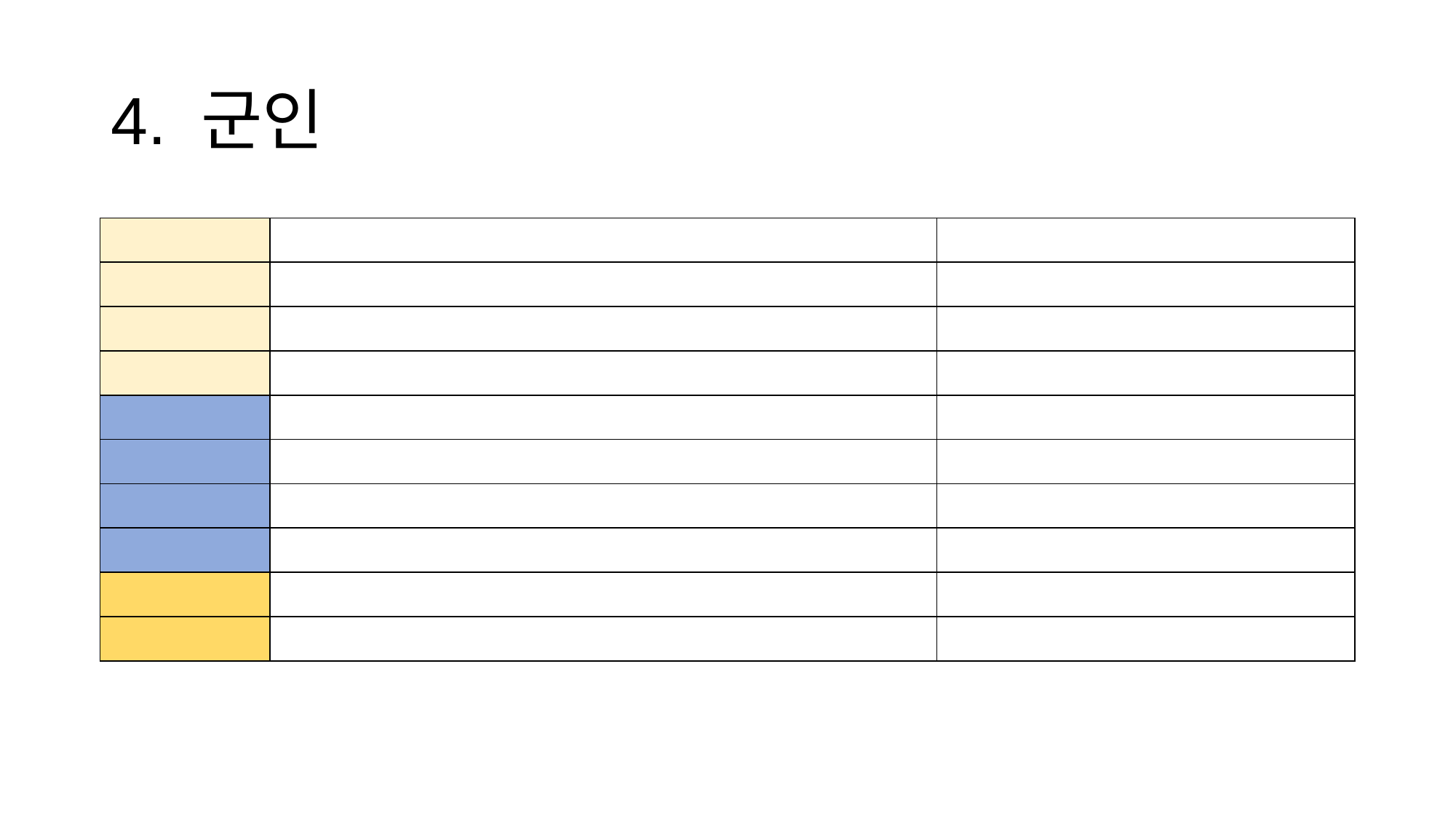

# 4. 군인
|  |  |  |
| --- | --- | --- |
|  |  |  |
|  |  |  |
|  |  |  |
|  |  |  |
|  |  |  |
|  |  |  |
|  |  |  |
|  |  |  |
|  |  |  |